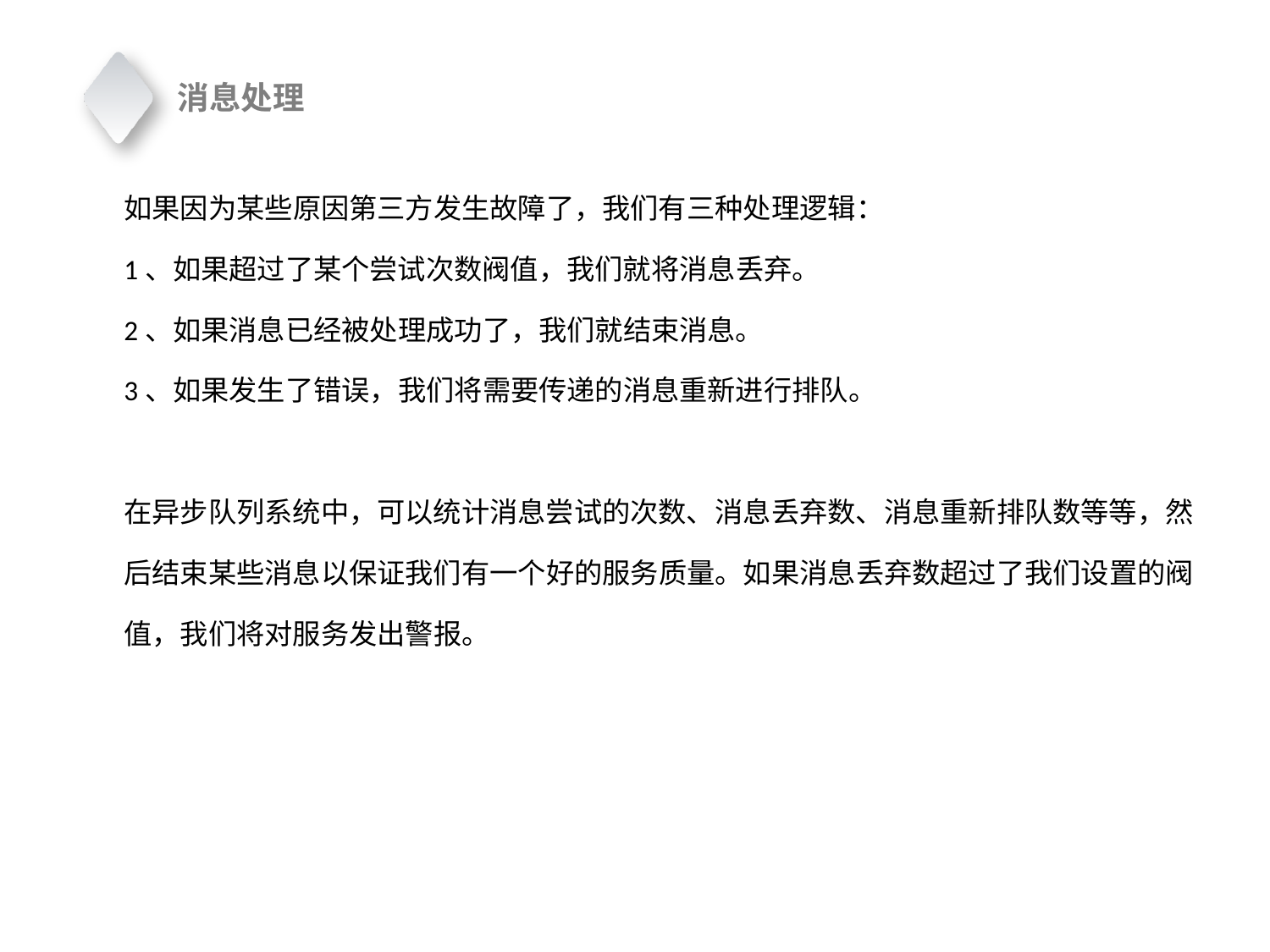

消息处理
如果因为某些原因第三方发生故障了，我们有三种处理逻辑：
1、如果超过了某个尝试次数阀值，我们就将消息丢弃。
2、如果消息已经被处理成功了，我们就结束消息。
3、如果发生了错误，我们将需要传递的消息重新进行排队。

在异步队列系统中，可以统计消息尝试的次数、消息丢弃数、消息重新排队数等等，然后结束某些消息以保证我们有一个好的服务质量。如果消息丢弃数超过了我们设置的阀值，我们将对服务发出警报。